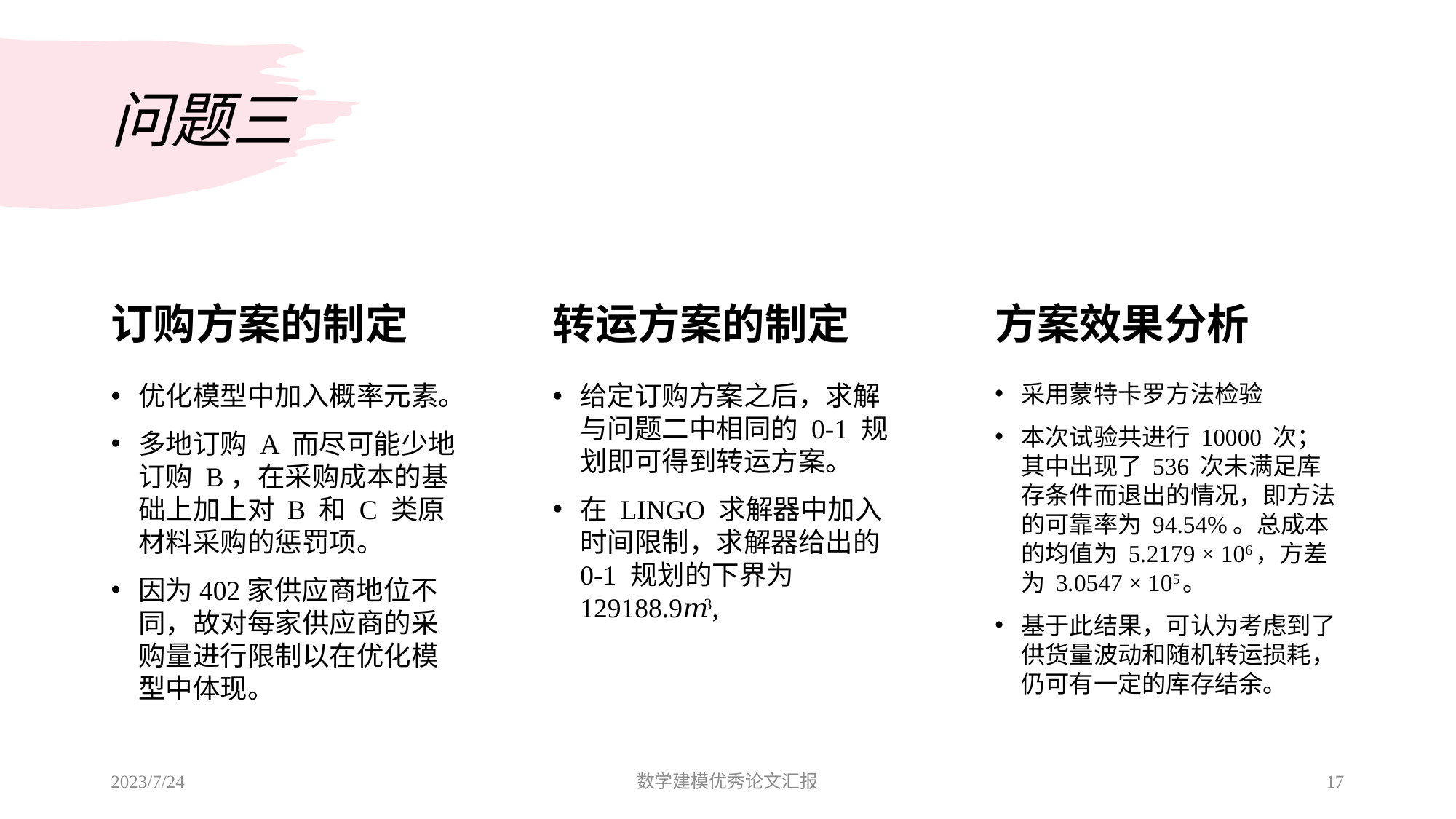

# 问题三
订购方案的制定
转运方案的制定
方案效果分析
优化模型中加入概率元素。
多地订购 A 而尽可能少地订购 B，在采购成本的基础上加上对 B 和 C 类原材料采购的惩罚项。
因为402家供应商地位不同，故对每家供应商的采购量进行限制以在优化模型中体现。
给定订购方案之后，求解与问题二中相同的 0-1 规划即可得到转运方案。
在 LINGO 求解器中加入时间限制，求解器给出的 0-1 规划的下界为 129188.9𝑚3,
采用蒙特卡罗方法检验
本次试验共进行 10000 次；其中出现了 536 次未满足库存条件而退出的情况，即方法的可靠率为 94.54%。总成本的均值为 5.2179 × 106，方差为 3.0547 × 105。
基于此结果，可认为考虑到了供货量波动和随机转运损耗，仍可有一定的库存结余。
2023/7/24
数学建模优秀论文汇报
17